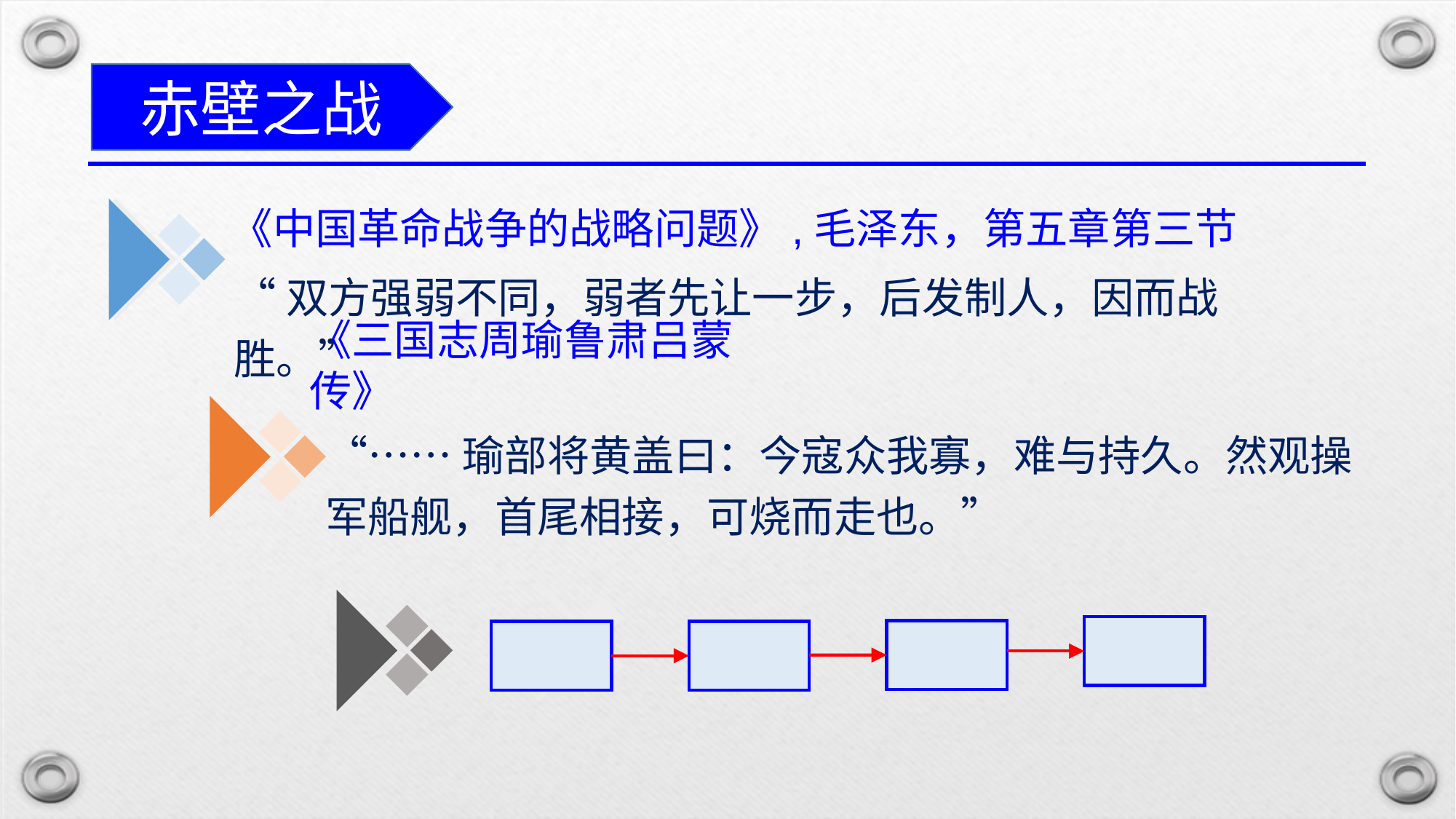

赤壁之战
《中国革命战争的战略问题》,毛泽东，第五章第三节

“双方强弱不同，弱者先让一步，后发制人，因而战胜。”

《三国志周瑜鲁肃吕蒙传》

“……瑜部将黄盖曰：今寇众我寡，难与持久。然观操军船舰，首尾相接，可烧而走也。”